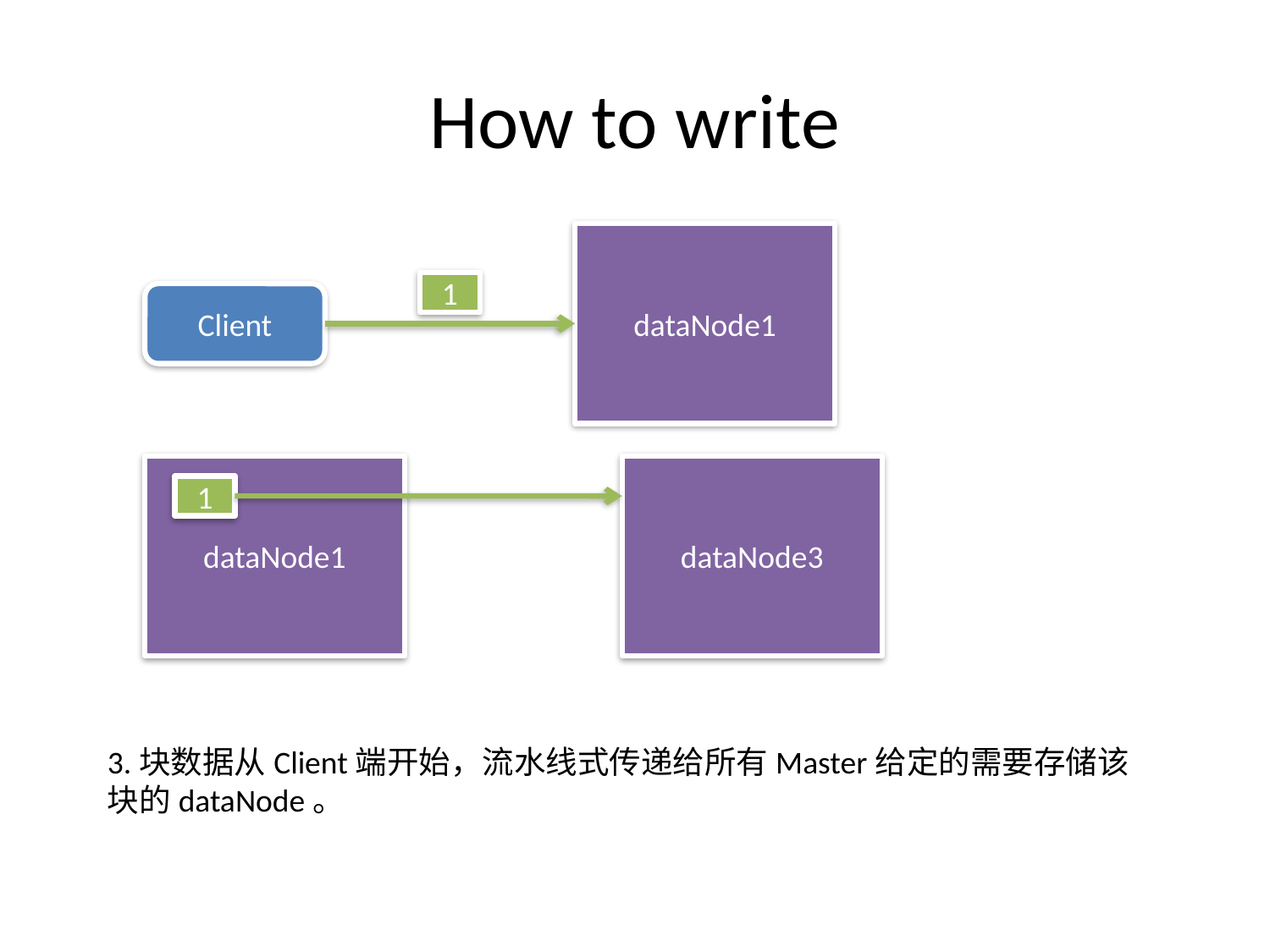

# How to write
dataNode1
1
Client
dataNode1
dataNode3
1
3.块数据从Client端开始，流水线式传递给所有Master给定的需要存储该块的dataNode。